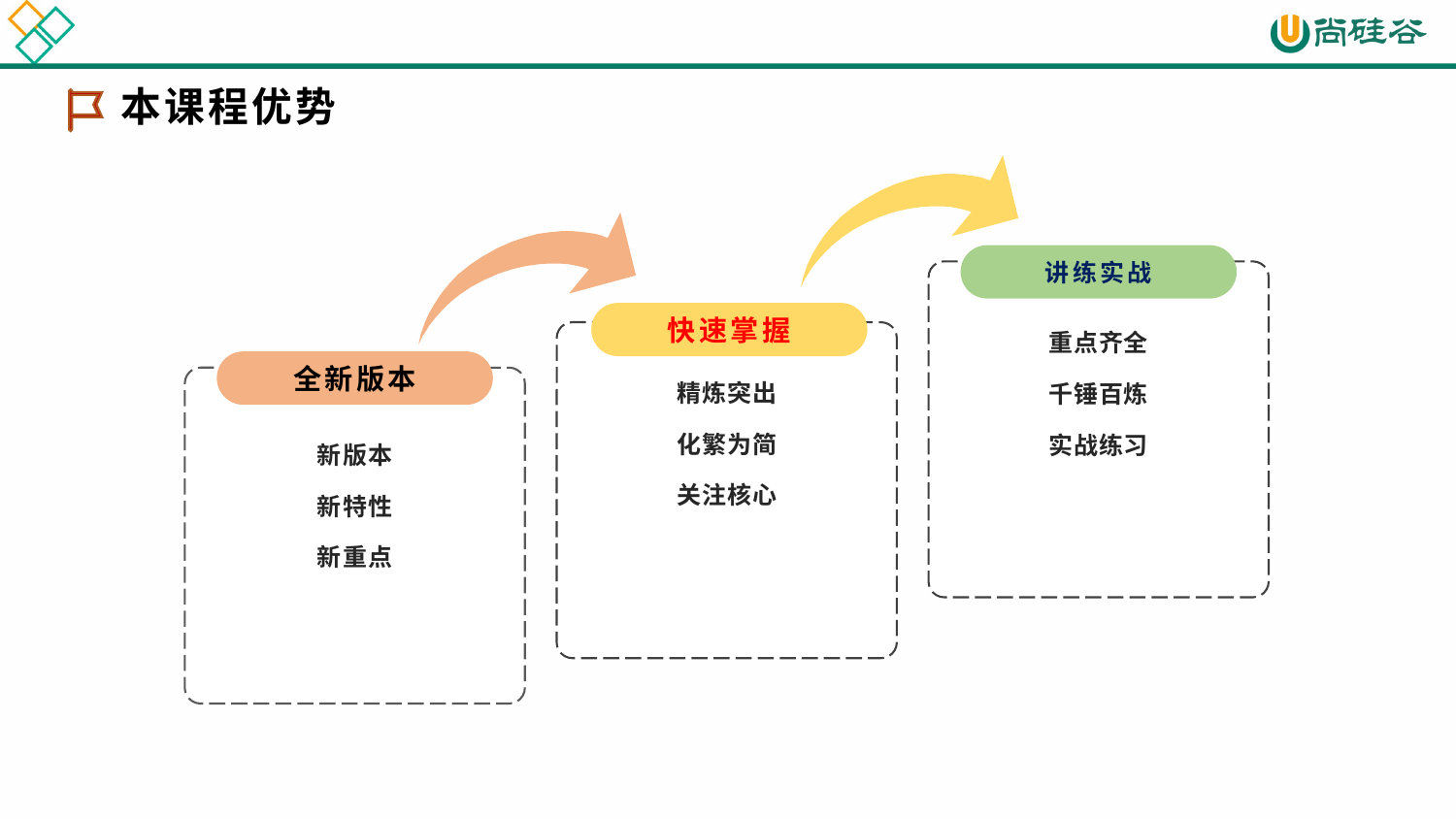

本课程优势

讲练实战

快速掌握
重点齐全
千锤百炼
实战练习

全新版本

精炼突出
化繁为简
关注核心
新版本
新特性
新重点